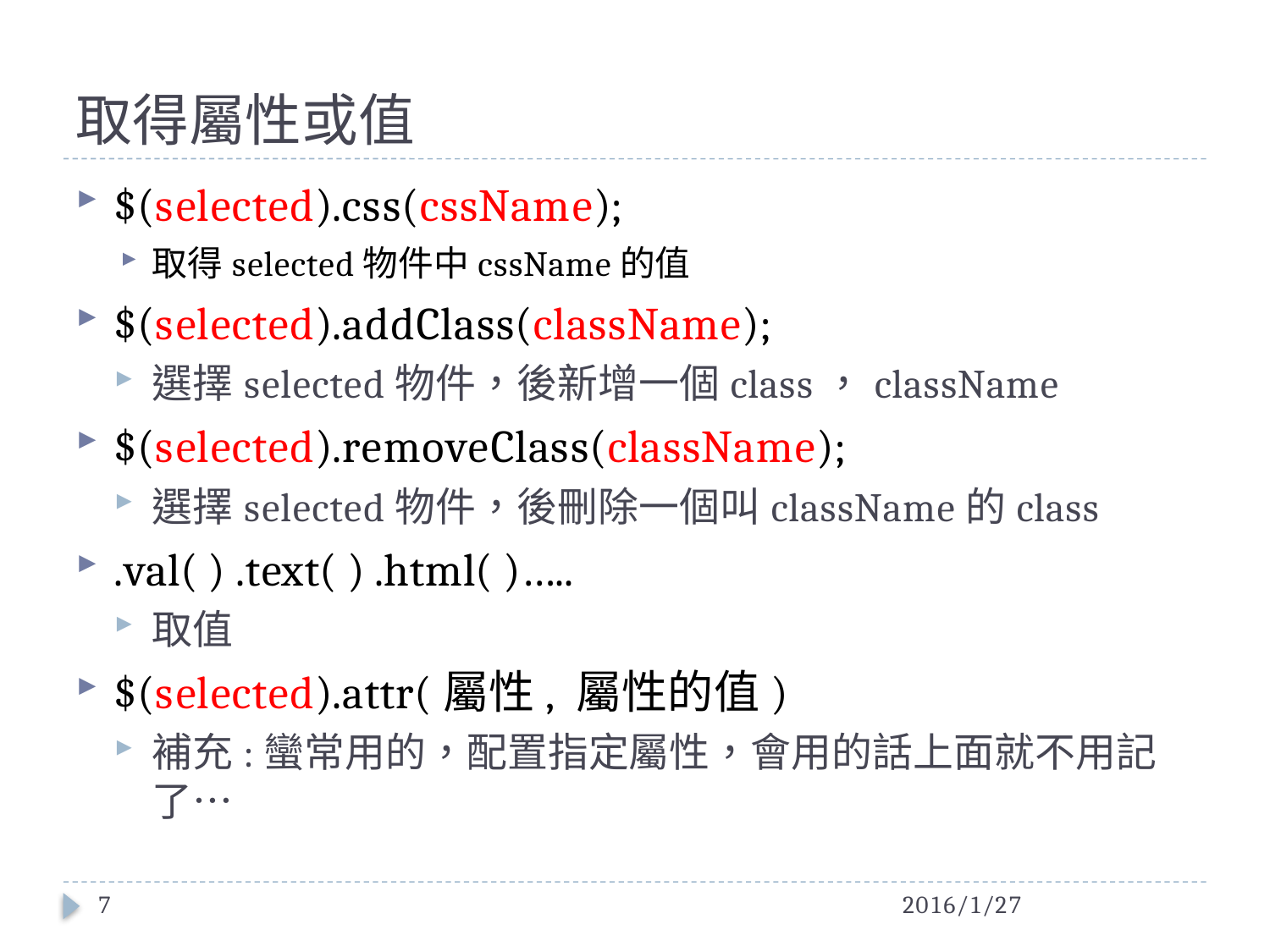

# 取得屬性或值
$(selected).css(cssName);
取得selected物件中cssName的值
$(selected).addClass(className);
選擇selected物件，後新增一個class，className
$(selected).removeClass(className);
選擇selected物件，後刪除一個叫className的class
.val( ) .text( ) .html( )…..
取值
$(selected).attr(屬性, 屬性的值)
補充:蠻常用的，配置指定屬性，會用的話上面就不用記了…

7
2016/1/27